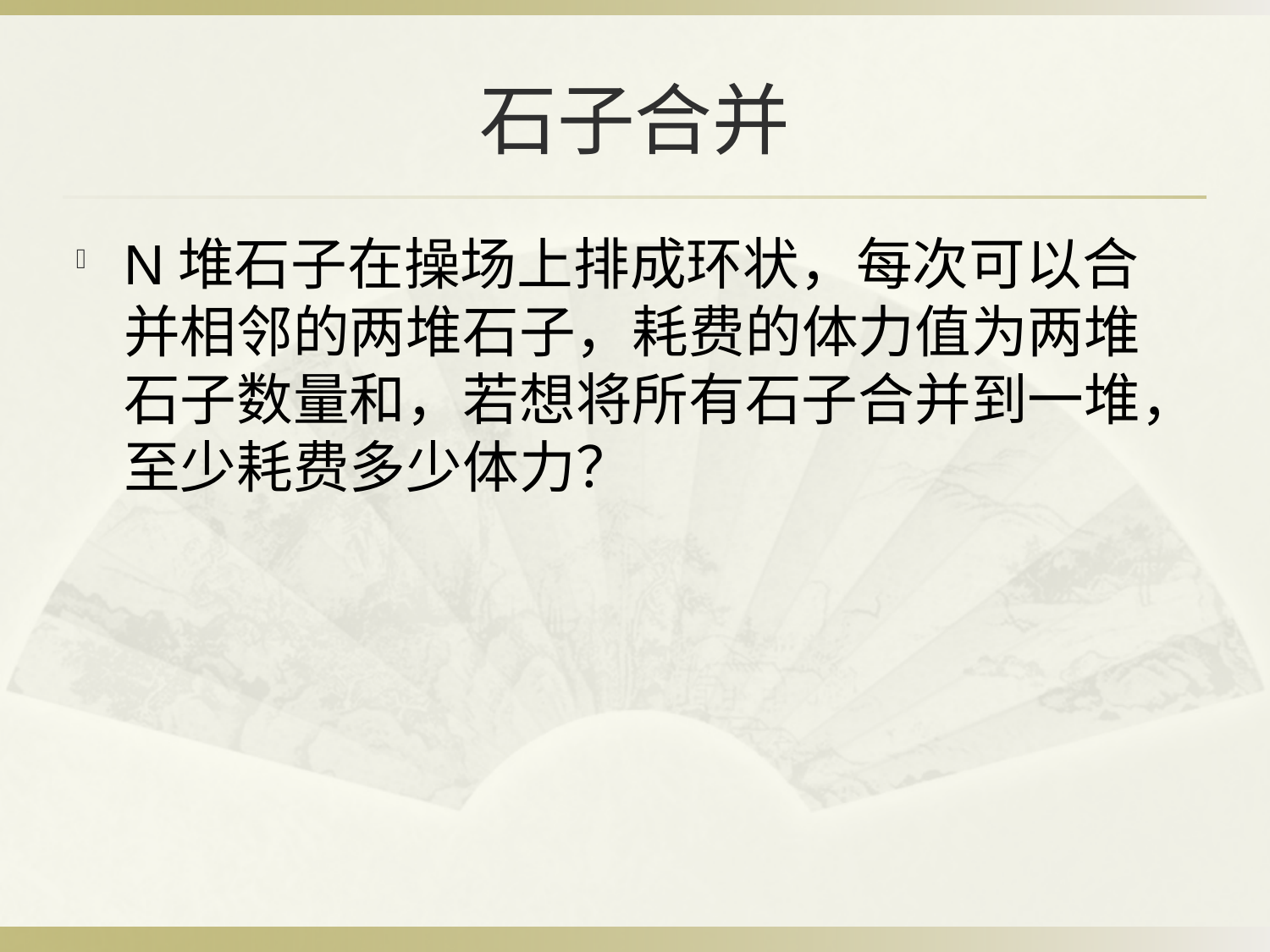

# 石子合并
N堆石子在操场上排成环状，每次可以合并相邻的两堆石子，耗费的体力值为两堆石子数量和，若想将所有石子合并到一堆，至少耗费多少体力？